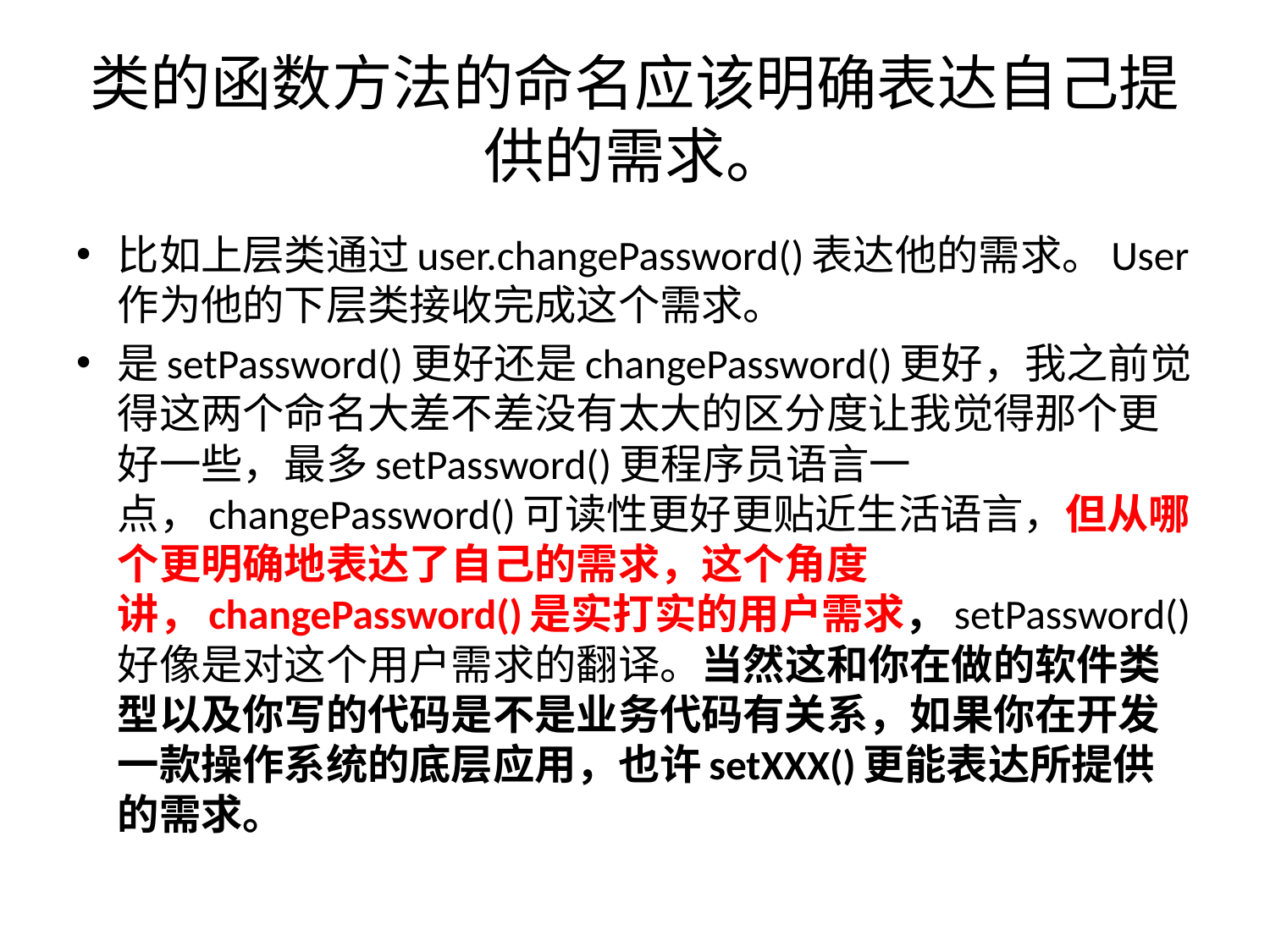

# 类的函数方法的命名应该明确表达自己提供的需求。
比如上层类通过user.changePassword()表达他的需求。User作为他的下层类接收完成这个需求。
是setPassword()更好还是changePassword()更好，我之前觉得这两个命名大差不差没有太大的区分度让我觉得那个更好一些，最多setPassword()更程序员语言一点，changePassword()可读性更好更贴近生活语言，但从哪个更明确地表达了自己的需求，这个角度讲，changePassword()是实打实的用户需求，setPassword()好像是对这个用户需求的翻译。当然这和你在做的软件类型以及你写的代码是不是业务代码有关系，如果你在开发一款操作系统的底层应用，也许setXXX()更能表达所提供的需求。